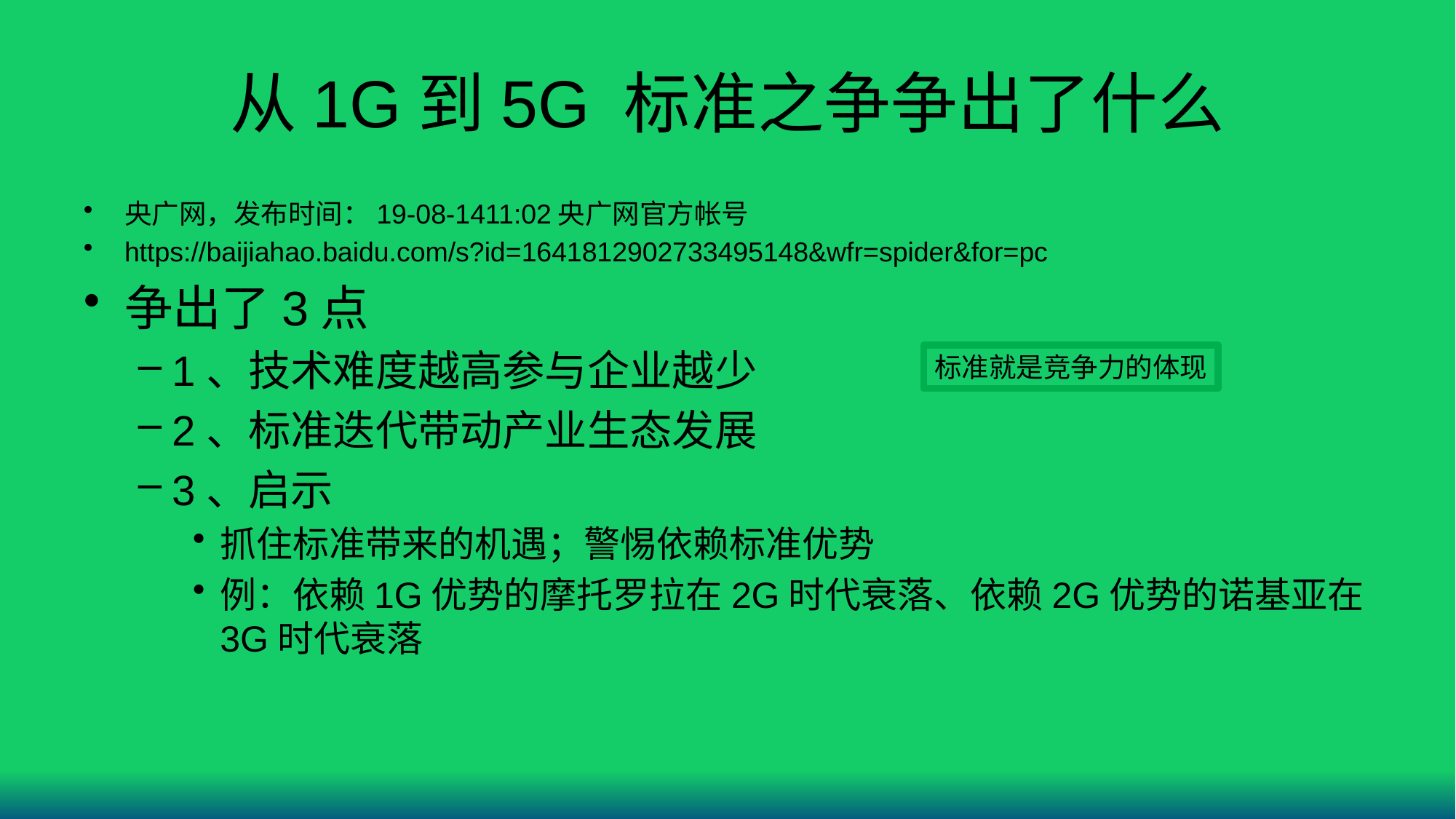

# 从1G到5G 标准之争争出了什么
央广网，发布时间：19-08-1411:02央广网官方帐号
https://baijiahao.baidu.com/s?id=1641812902733495148&wfr=spider&for=pc
争出了3点
1、技术难度越高参与企业越少
2、标准迭代带动产业生态发展
3、启示
抓住标准带来的机遇；警惕依赖标准优势
例：依赖1G优势的摩托罗拉在2G时代衰落、依赖2G优势的诺基亚在3G时代衰落
标准就是竞争力的体现